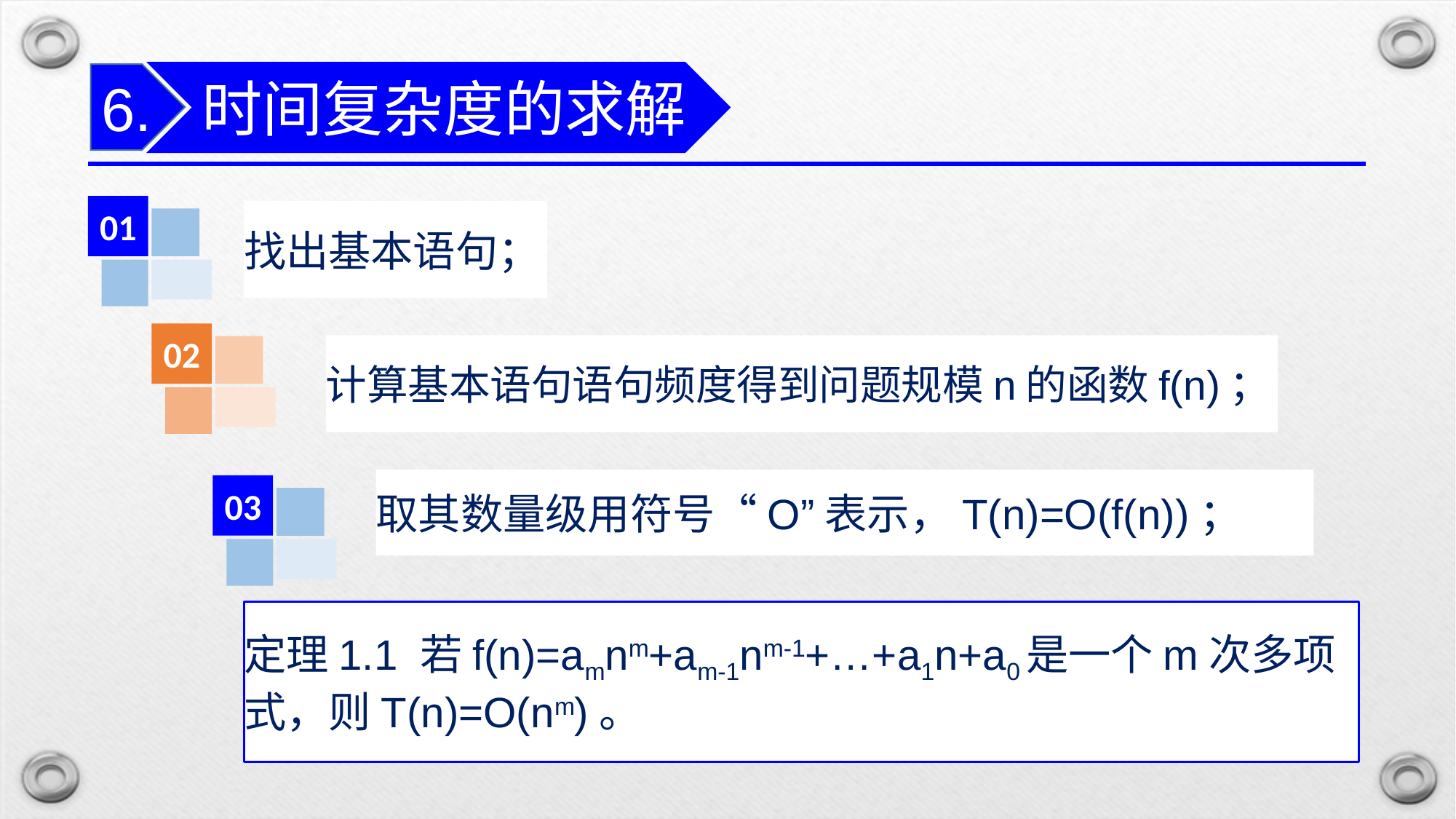

时间复杂度的求解

6.
01
找出基本语句；

02
计算基本语句语句频度得到问题规模n的函数f(n)；

取其数量级用符号“O”表示，T(n)=O(f(n))；
03

定理1.1 若f(n)=amnm+am-1nm-1+…+a1n+a0是一个m次多项式，则T(n)=O(nm)。